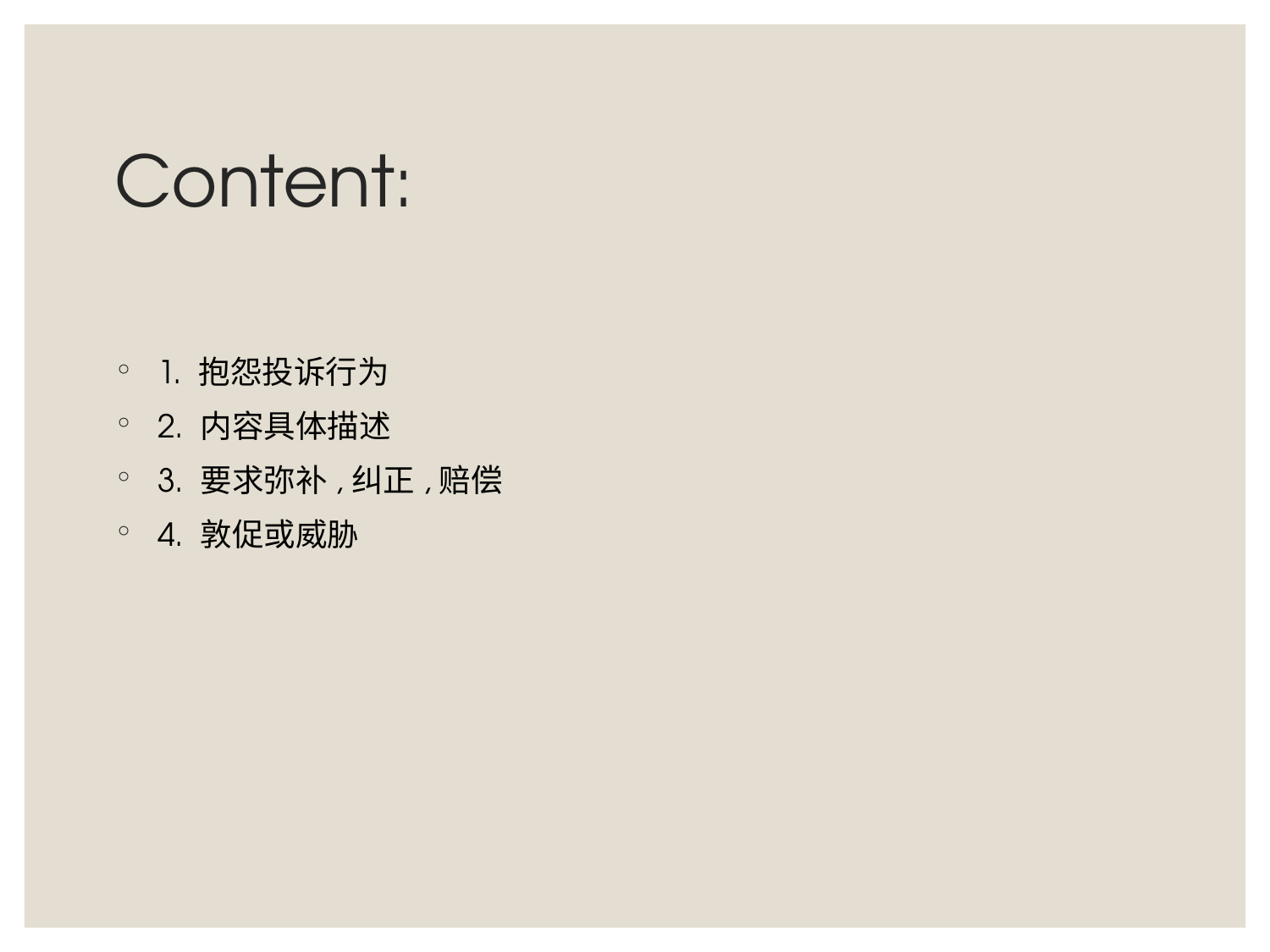

# Content:

  1. 抱怨投诉行为
  2. 内容具体描述
  3. 要求弥补,纠正,赔偿
  4. 敦促或威胁